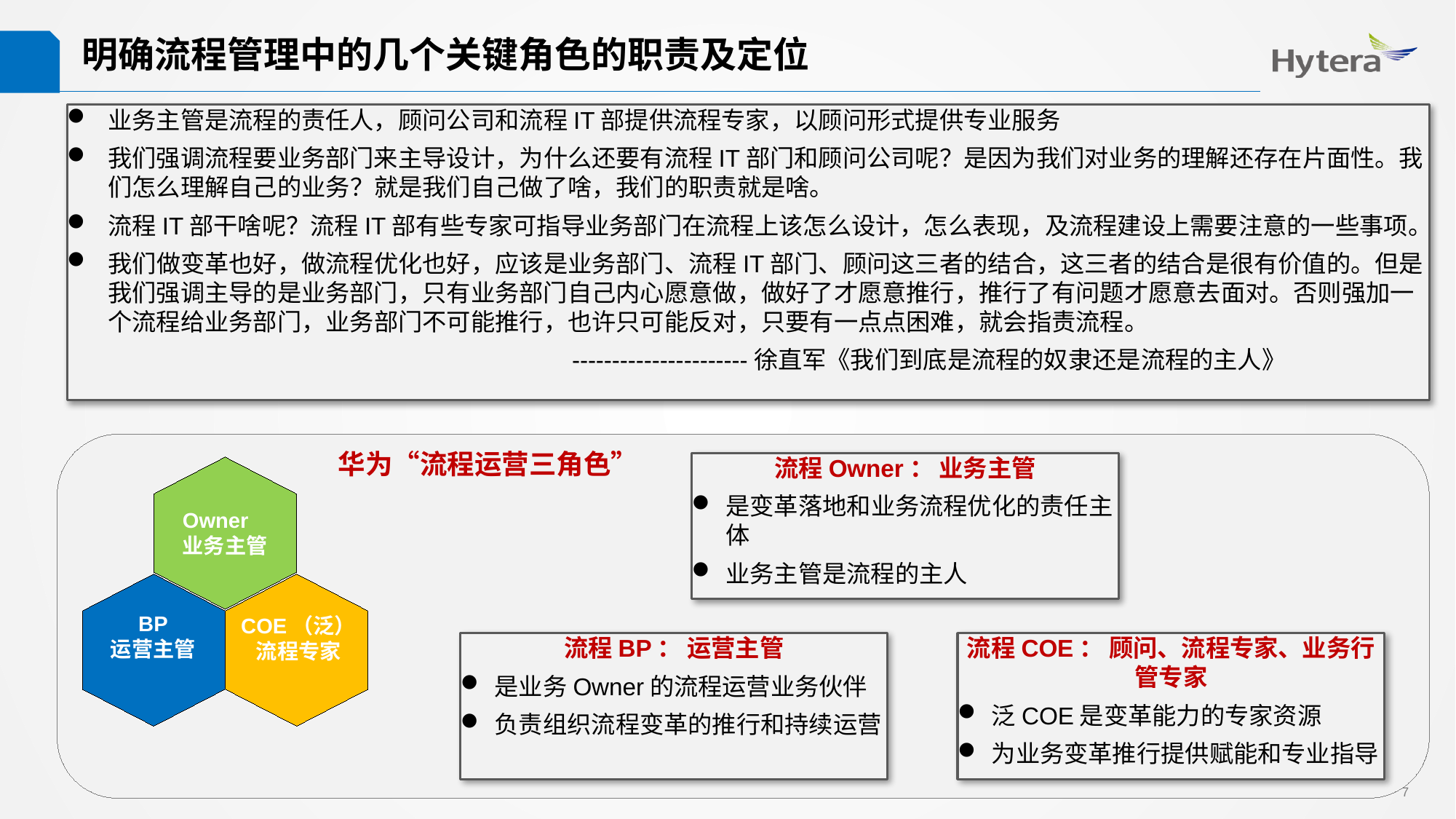

明确流程管理中的几个关键角色的职责及定位
业务主管是流程的责任人，顾问公司和流程IT部提供流程专家，以顾问形式提供专业服务
我们强调流程要业务部门来主导设计，为什么还要有流程IT部门和顾问公司呢？是因为我们对业务的理解还存在片面性。我们怎么理解自己的业务？就是我们自己做了啥，我们的职责就是啥。
流程IT部干啥呢？流程IT部有些专家可指导业务部门在流程上该怎么设计，怎么表现，及流程建设上需要注意的一些事项。
我们做变革也好，做流程优化也好，应该是业务部门、流程IT部门、顾问这三者的结合，这三者的结合是很有价值的。但是我们强调主导的是业务部门，只有业务部门自己内心愿意做，做好了才愿意推行，推行了有问题才愿意去面对。否则强加一个流程给业务部门，业务部门不可能推行，也许只可能反对，只要有一点点困难，就会指责流程。
                                                                           ----------------------徐直军《我们到底是流程的奴隶还是流程的主人》

华为“流程运营三角色”
流程Owner： 业务主管
是变革落地和业务流程优化的责任主体
业务主管是流程的主人

Owner
业务主管

BP
运营主管
COE（泛）
流程专家
流程BP： 运营主管
是业务Owner的流程运营业务伙伴
负责组织流程变革的推行和持续运营
流程COE： 顾问、流程专家、业务行管专家
泛COE是变革能力的专家资源
为业务变革推行提供赋能和专业指导